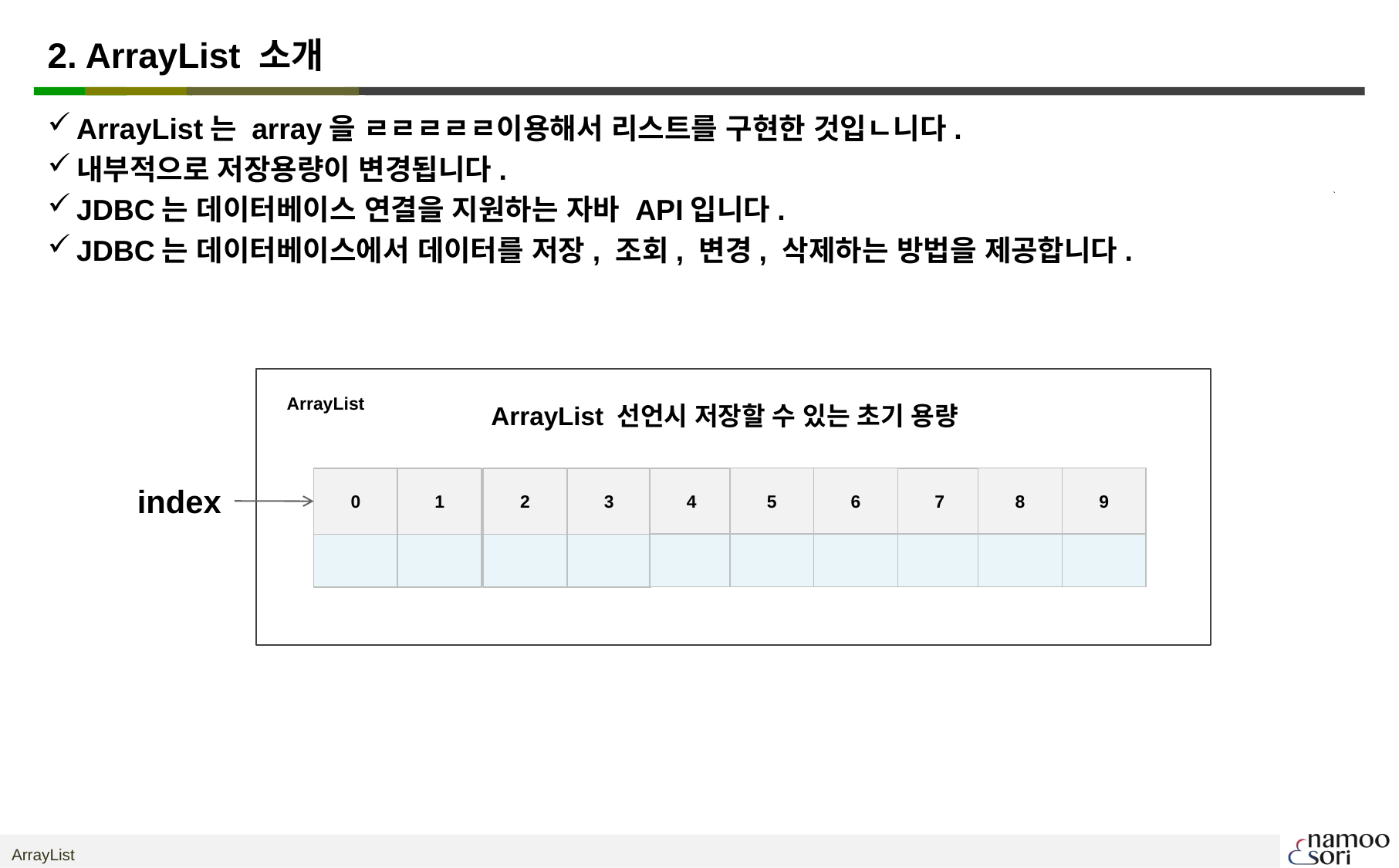

# 2. ArrayList 소개
ArrayList는 array을 ㄹㄹㄹㄹㄹ이용해서 리스트를 구현한 것입ㄴ니다.
내부적으로 저장용량이 변경됩니다.
JDBC는 데이터베이스 연결을 지원하는 자바 API입니다.
JDBC는 데이터베이스에서 데이터를 저장, 조회, 변경, 삭제하는 방법을 제공합니다.
ㅁㅇArrayList
ArrayList
5
6
8
9
0
1
2
3
4
7

ArrayList 선언시 저장할 수 있는 초기 용량
index